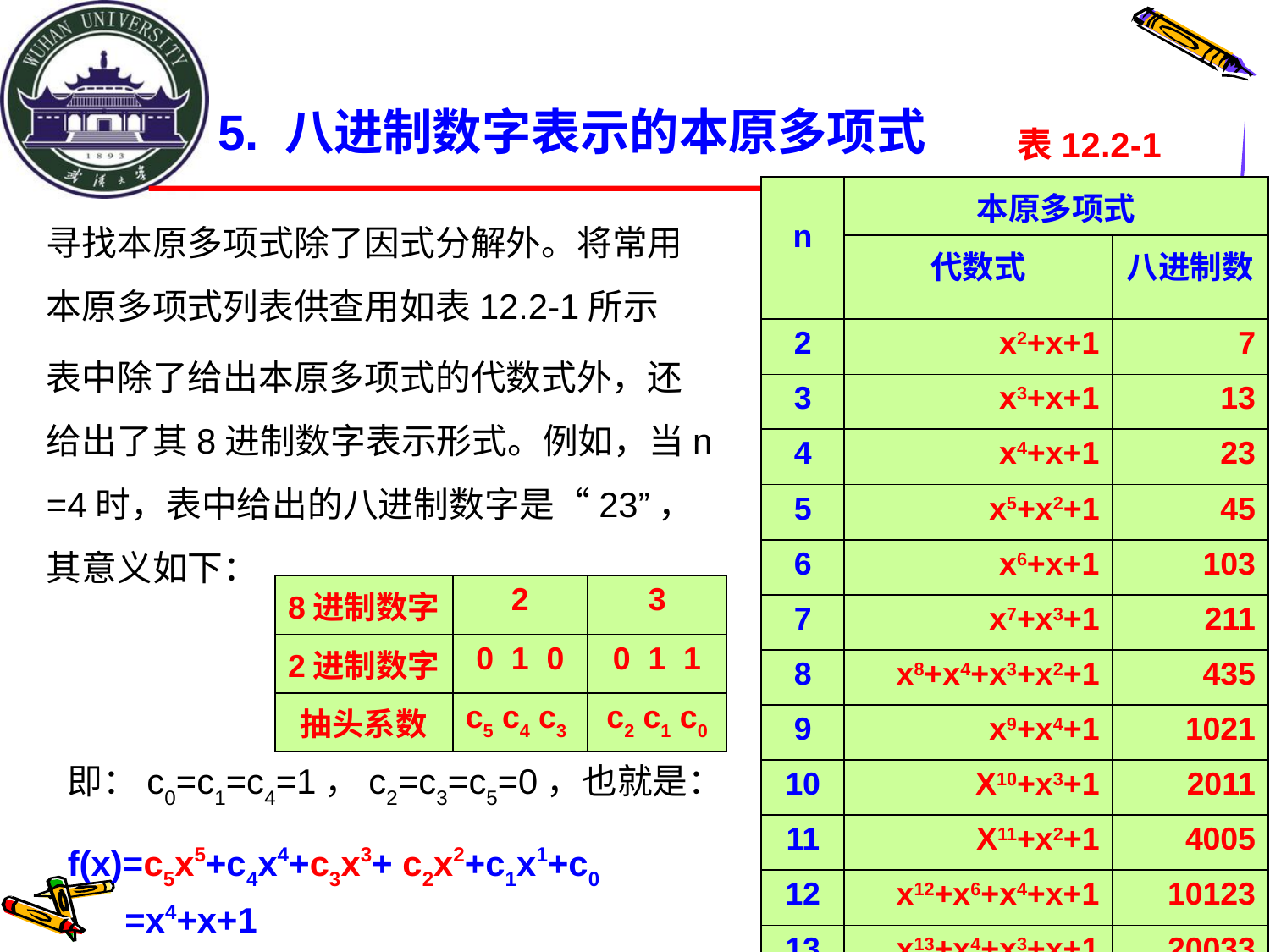

# 5. 八进制数字表示的本原多项式
表12.2-1
| n | 本原多项式 |  |
| --- | --- | --- |
|  | 代数式 | 八进制数 |
| 2 | x2+x+1 | 7 |
| 3 | x3+x+1 | 13 |
| 4 | x4+x+1 | 23 |
| 5 | x5+x2+1 | 45 |
| 6 | x6+x+1 | 103 |
| 7 | x7+x3+1 | 211 |
| 8 | x8+x4+x3+x2+1 | 435 |
| 9 | x9+x4+1 | 1021 |
| 10 | X10+x3+1 | 2011 |
| 11 | X11+x2+1 | 4005 |
| 12 | x12+x6+x4+x+1 | 10123 |
| 13 | x13+x4+x3+x+1 | 20033 |
寻找本原多项式除了因式分解外。将常用本原多项式列表供查用如表12.2-1所示
表中除了给出本原多项式的代数式外，还给出了其8进制数字表示形式。例如，当n =4时，表中给出的八进制数字是“23”，其意义如下：
| 8进制数字 | 2 | 3 |
| --- | --- | --- |
| 2进制数字 | 0 1 0 | 0 1 1 |
| 抽头系数 | c5 c4 c3 | c2 c1 c0 |
即：c0=c1=c4=1，c2=c3=c5=0，也就是：
f(x)=c5x5+c4x4+c3x3+ c2x2+c1x1+c0
          =x4+x+1